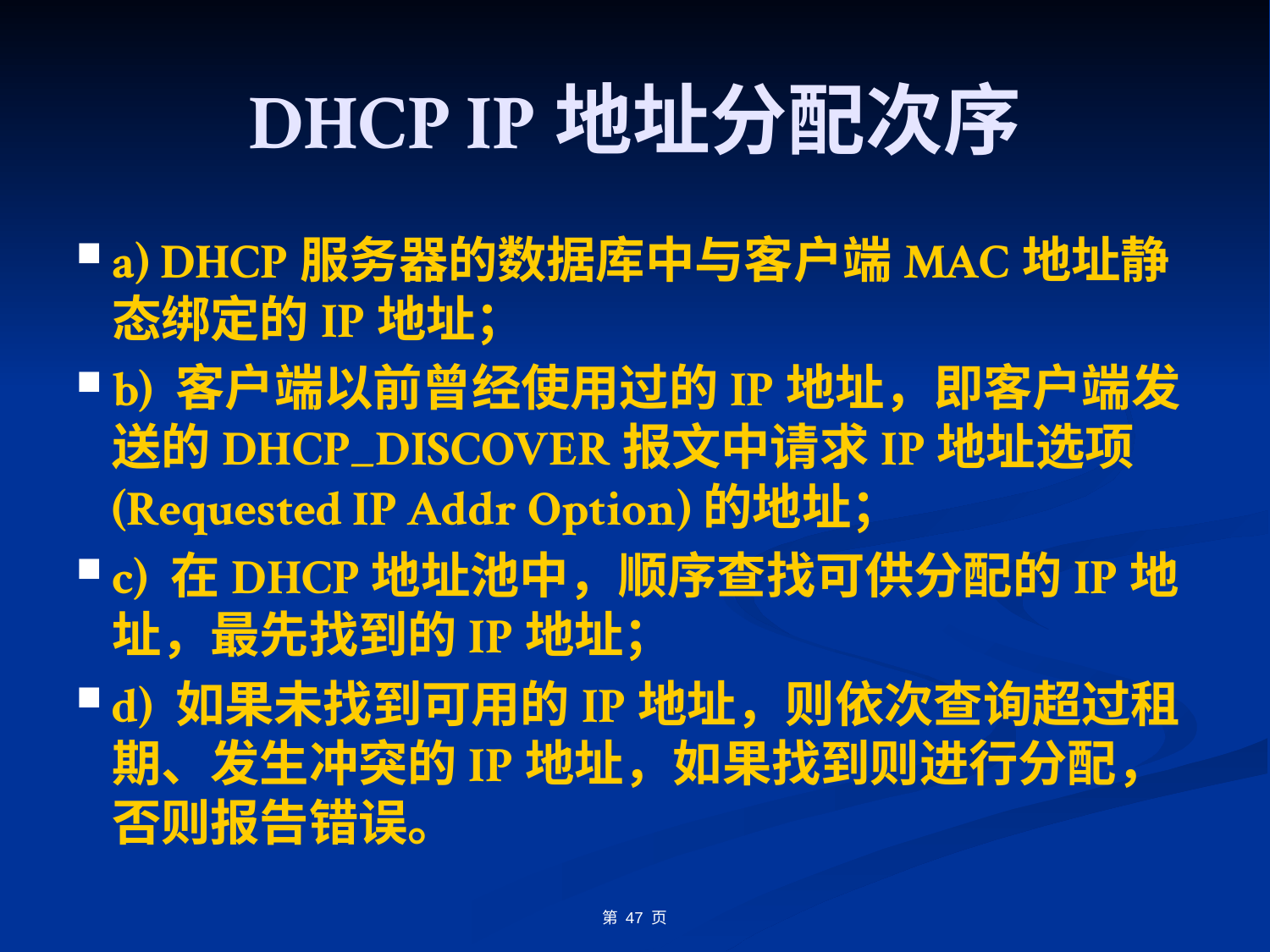

# DHCP IP地址分配次序
a) DHCP服务器的数据库中与客户端MAC地址静态绑定的IP地址；
b) 客户端以前曾经使用过的IP地址，即客户端发送的DHCP_DISCOVER报文中请求IP地址选项(Requested IP Addr Option)的地址；
c) 在DHCP地址池中，顺序查找可供分配的IP地址，最先找到的IP地址；
d) 如果未找到可用的IP地址，则依次查询超过租期、发生冲突的IP地址，如果找到则进行分配，否则报告错误。
第 47 页